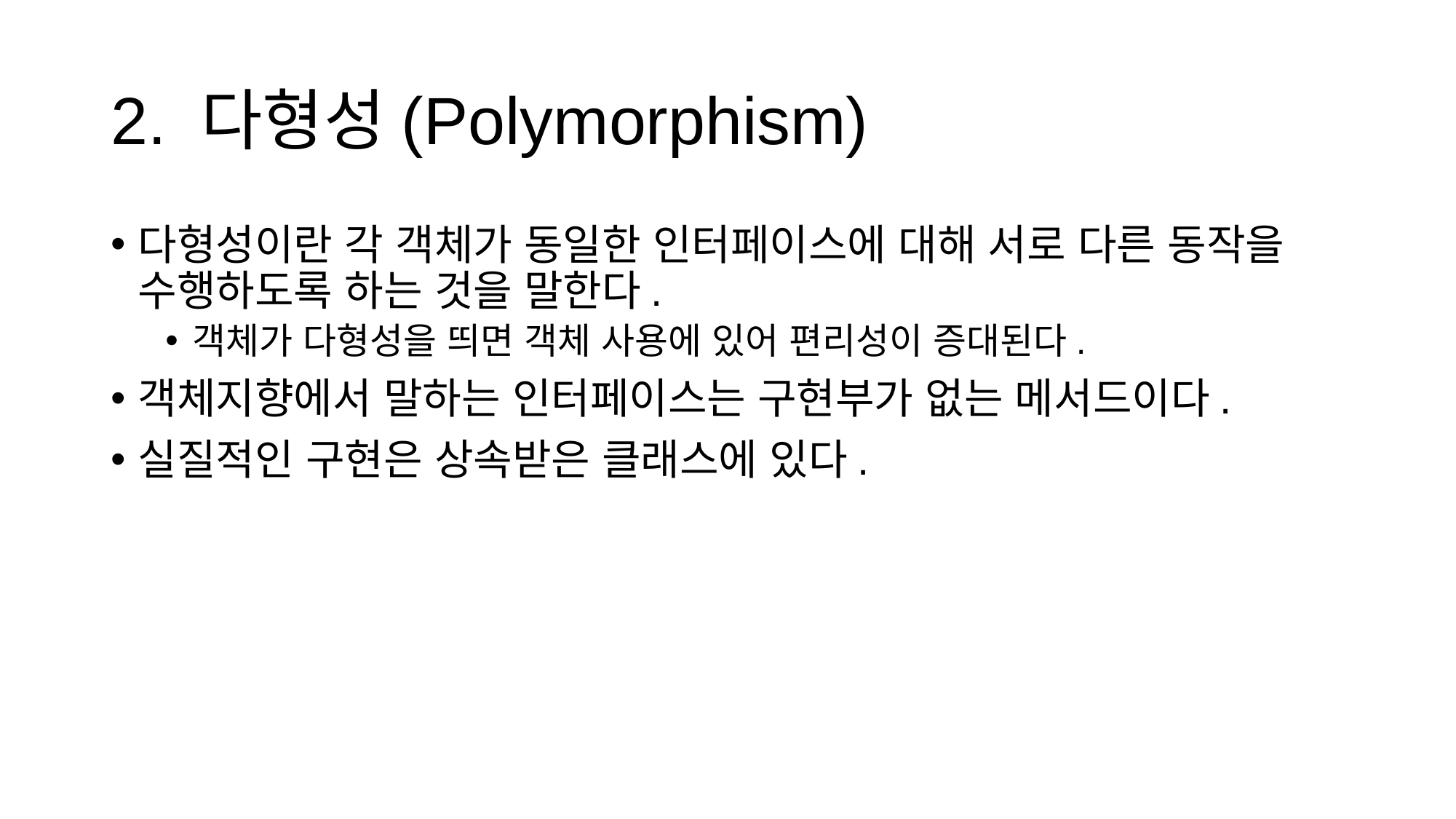

# 2. 다형성(Polymorphism)
다형성이란 각 객체가 동일한 인터페이스에 대해 서로 다른 동작을 수행하도록 하는 것을 말한다.
객체가 다형성을 띄면 객체 사용에 있어 편리성이 증대된다.
객체지향에서 말하는 인터페이스는 구현부가 없는 메서드이다.
실질적인 구현은 상속받은 클래스에 있다.